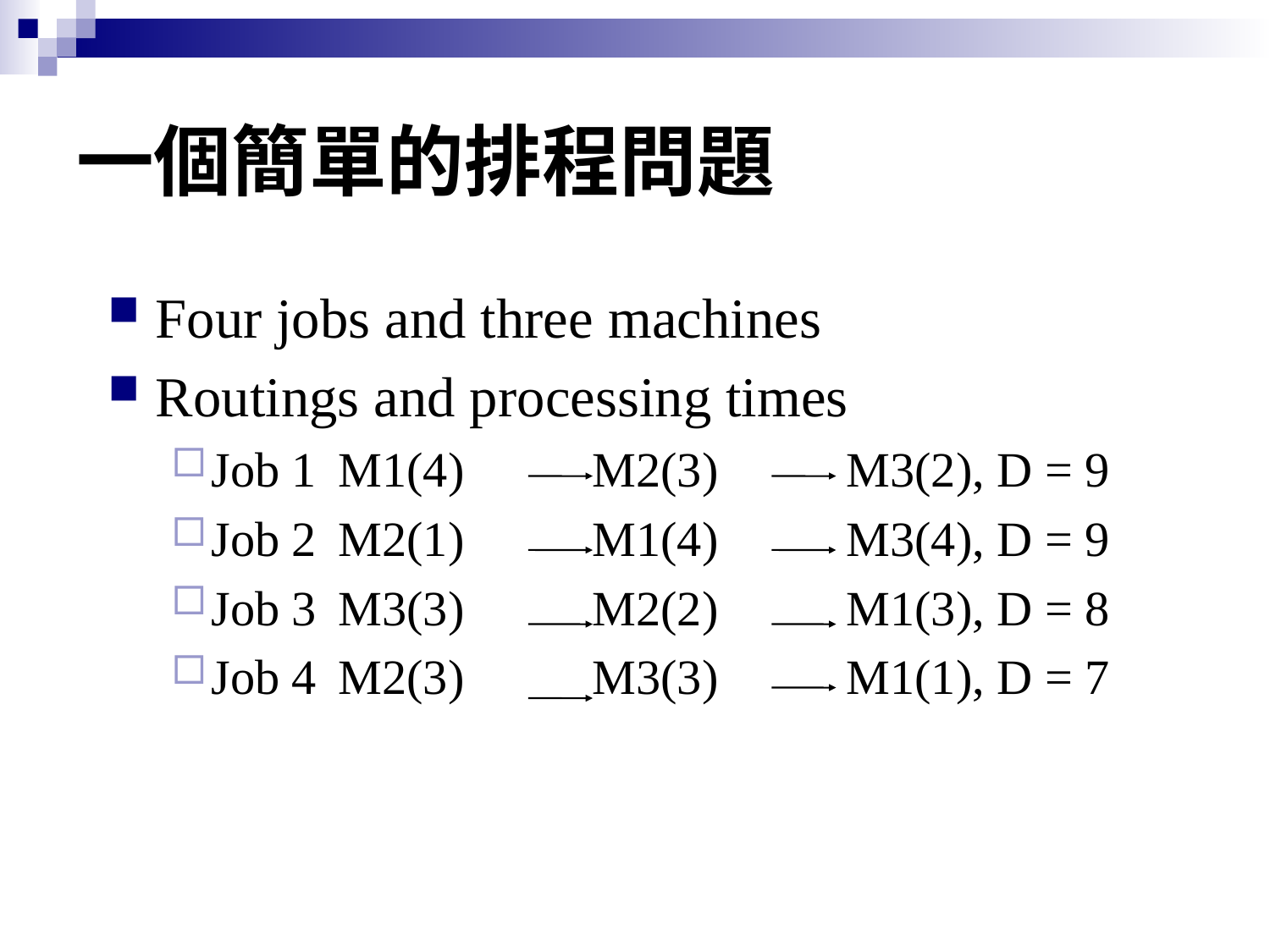

# 一個簡單的排程問題
Four jobs and three machines
Routings and processing times
Job 1	M1(4) 	M2(3)		M3(2), D = 9
Job 2	M2(1) 	M1(4)		M3(4), D = 9
Job 3	M3(3) 	M2(2)		M1(3), D = 8
Job 4	M2(3) 	M3(3)		M1(1), D = 7